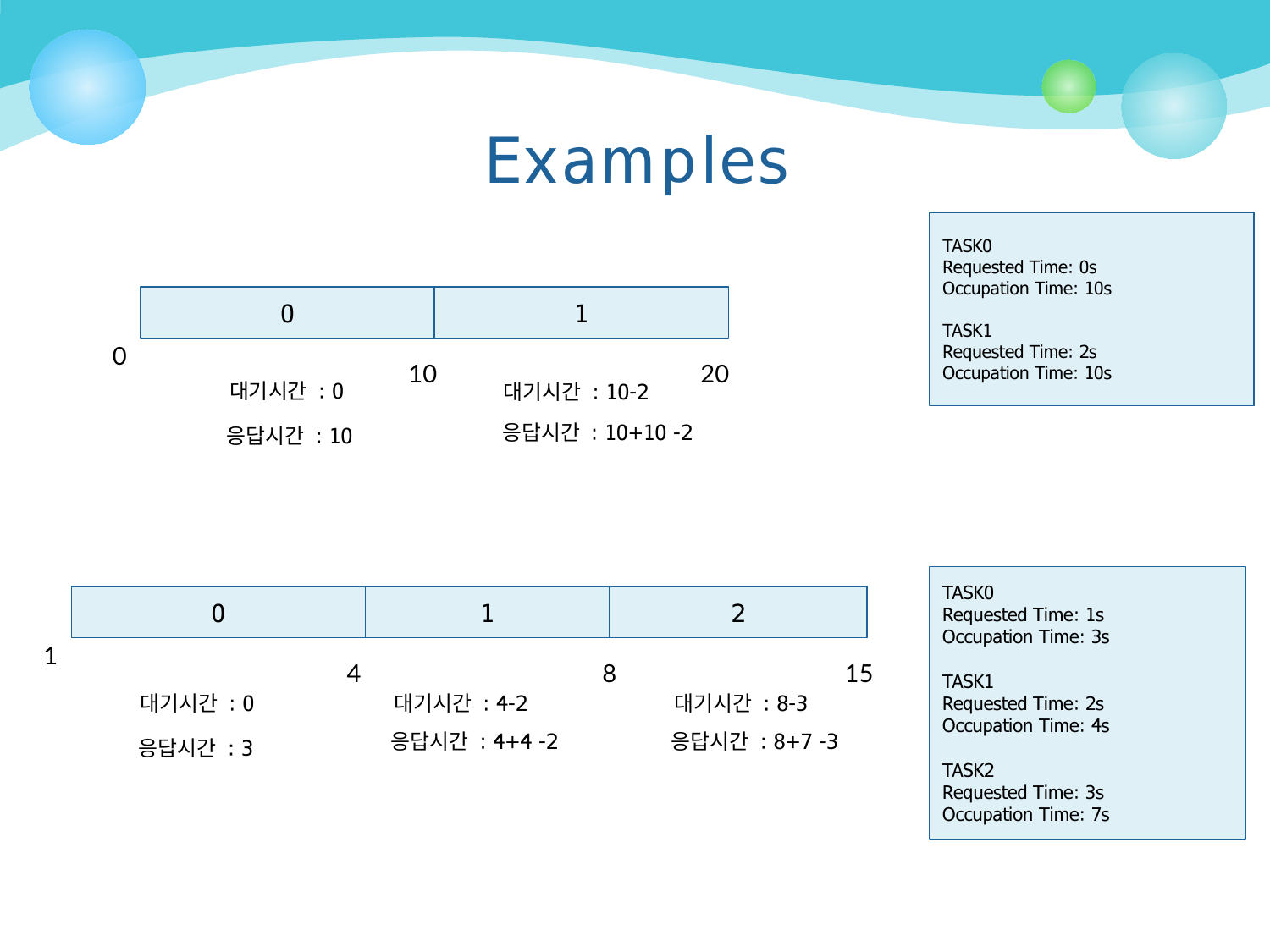

# Examples
TASK0
Requested Time: 0s
Occupation Time: 10s

TASK1
Requested Time: 2s
Occupation Time: 10s
0
1
0
10
20
대기시간 : 0
대기시간 : 10-2
응답시간 : 10+10 -2
응답시간 : 10
TASK0
Requested Time: 1s
Occupation Time: 3s

TASK1
Requested Time: 2s
Occupation Time: 4s

TASK2
Requested Time: 3s
Occupation Time: 7s
0
1
2
1
4
8
15
대기시간 : 0
대기시간 : 4-2
대기시간 : 8-3
응답시간 : 4+4 -2
응답시간 : 8+7 -3
응답시간 : 3